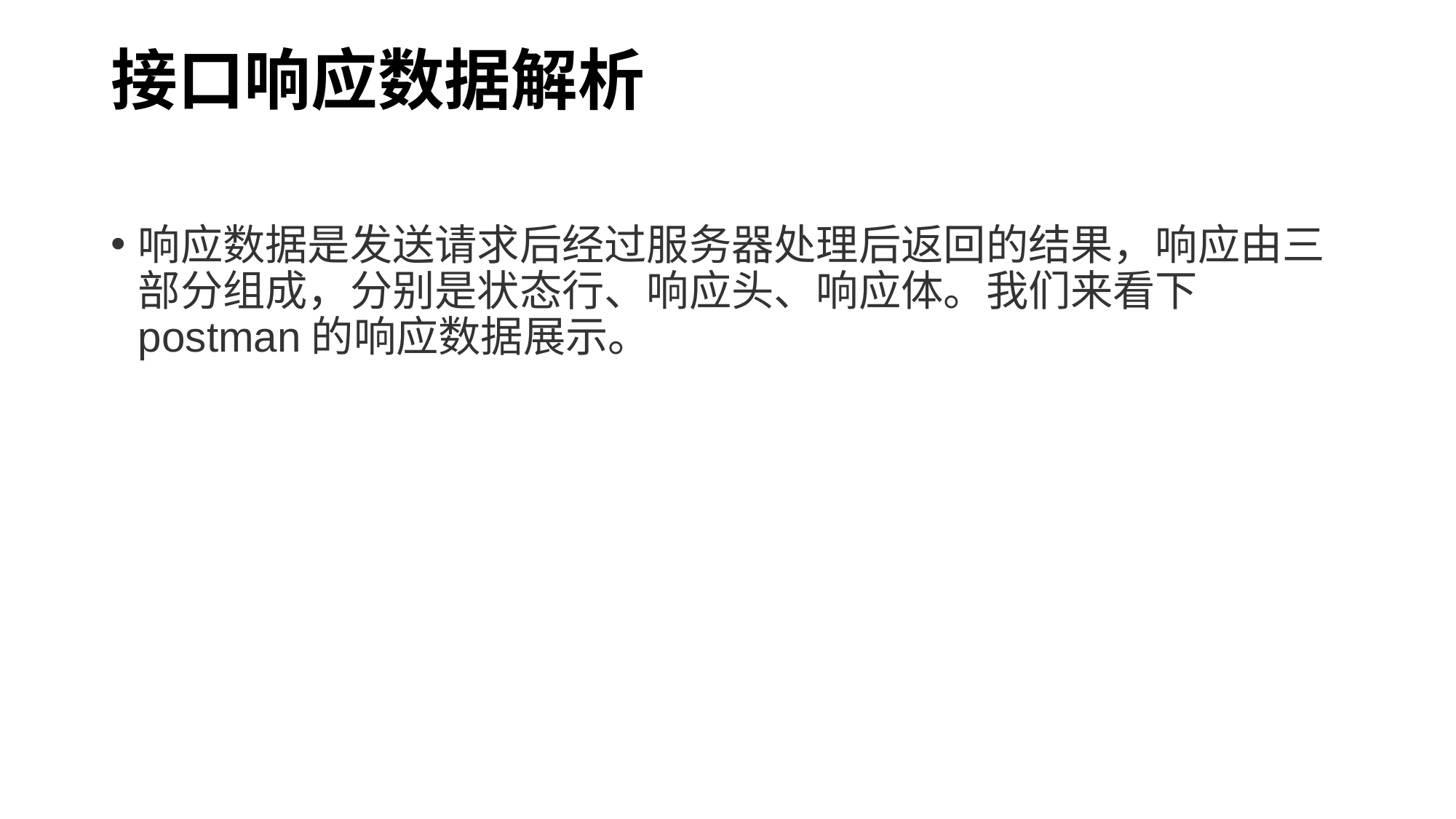

# 接口响应数据解析
响应数据是发送请求后经过服务器处理后返回的结果，响应由三部分组成，分别是状态行、响应头、响应体。我们来看下postman的响应数据展示。